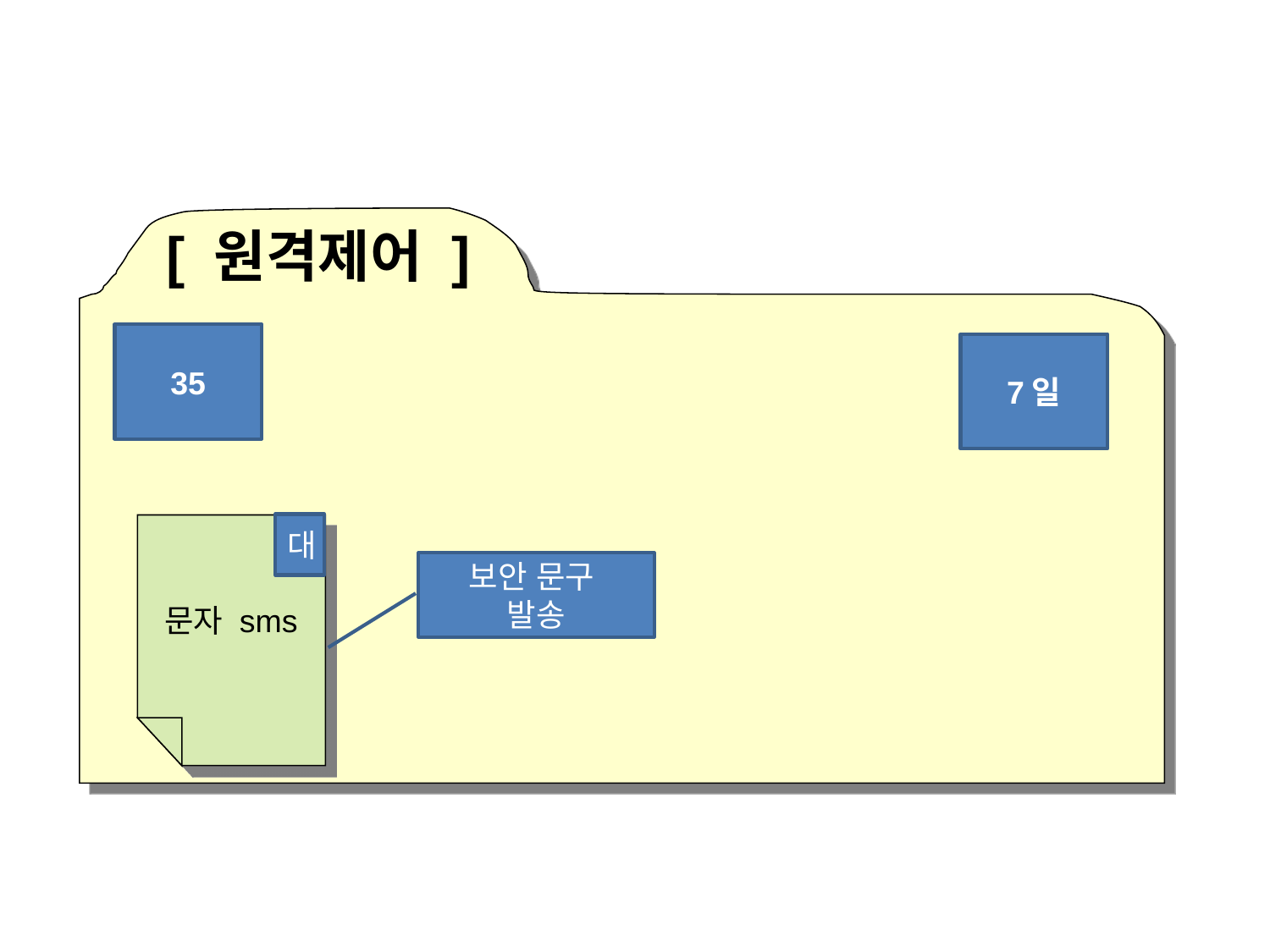

[ 원격제어 ]
35
7일

대
보안 문구
발송
문자 sms